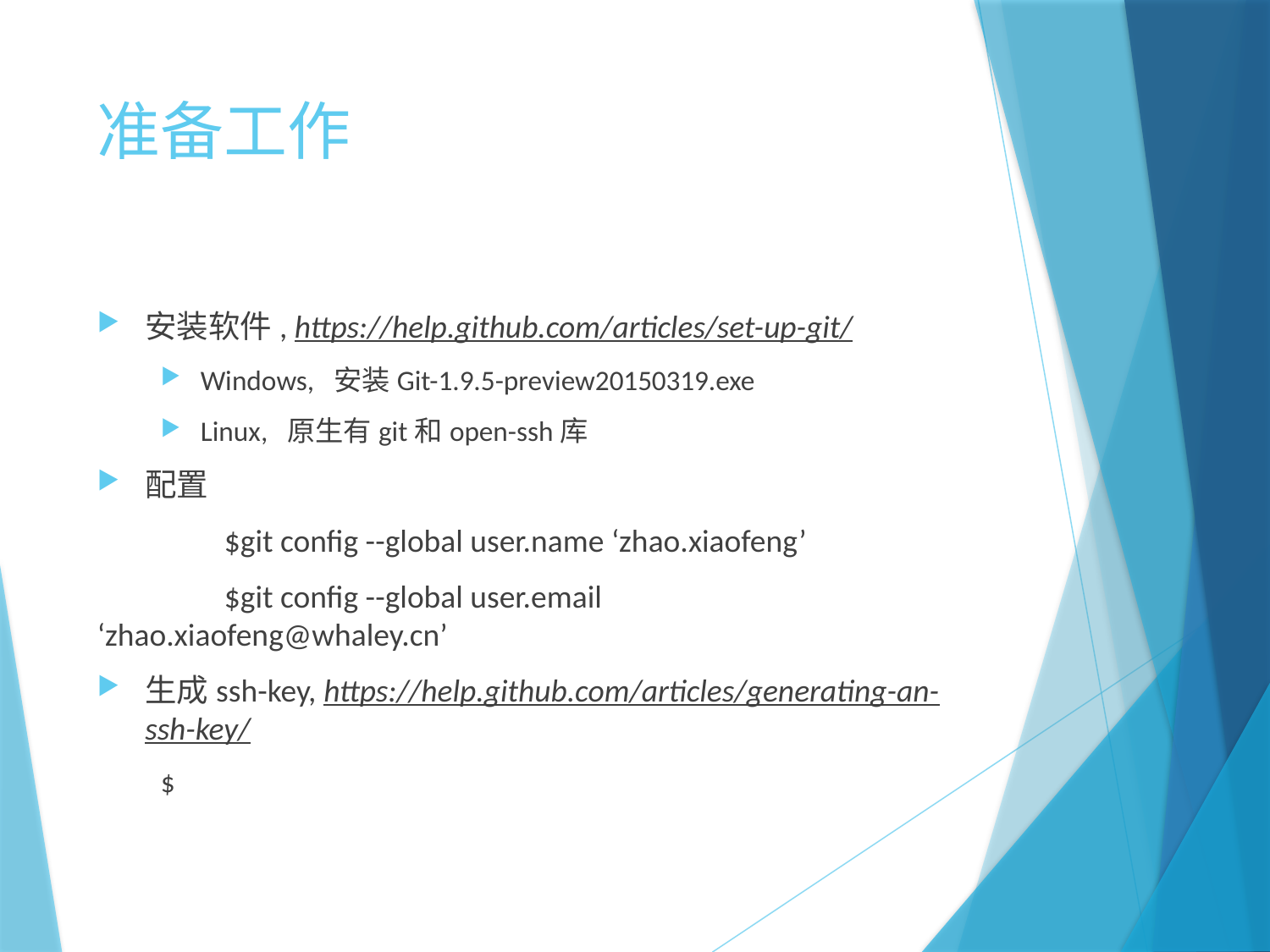

# 准备工作
安装软件, https://help.github.com/articles/set-up-git/
Windows,  安装Git-1.9.5-preview20150319.exe
Linux,  原生有git和open-ssh库
配置
	$git config --global user.name ‘zhao.xiaofeng’
	$git config --global user.email ‘zhao.xiaofeng@whaley.cn’
生成ssh-key, https://help.github.com/articles/generating-an-ssh-key/
$